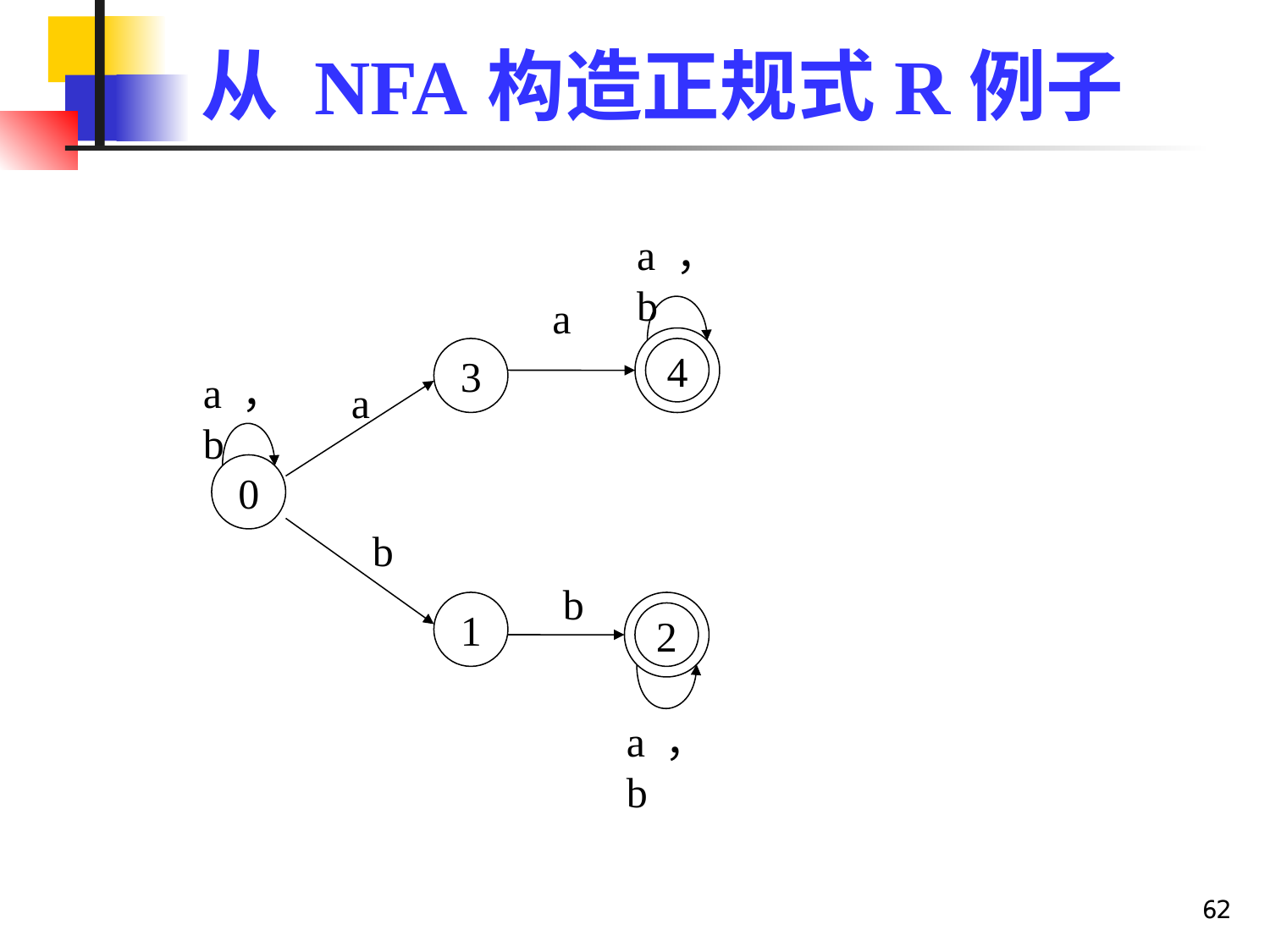

# 从 NFA构造正规式R例子
a，b
a

3
4
a，b
a

0

b

b
1

2

a，b
62